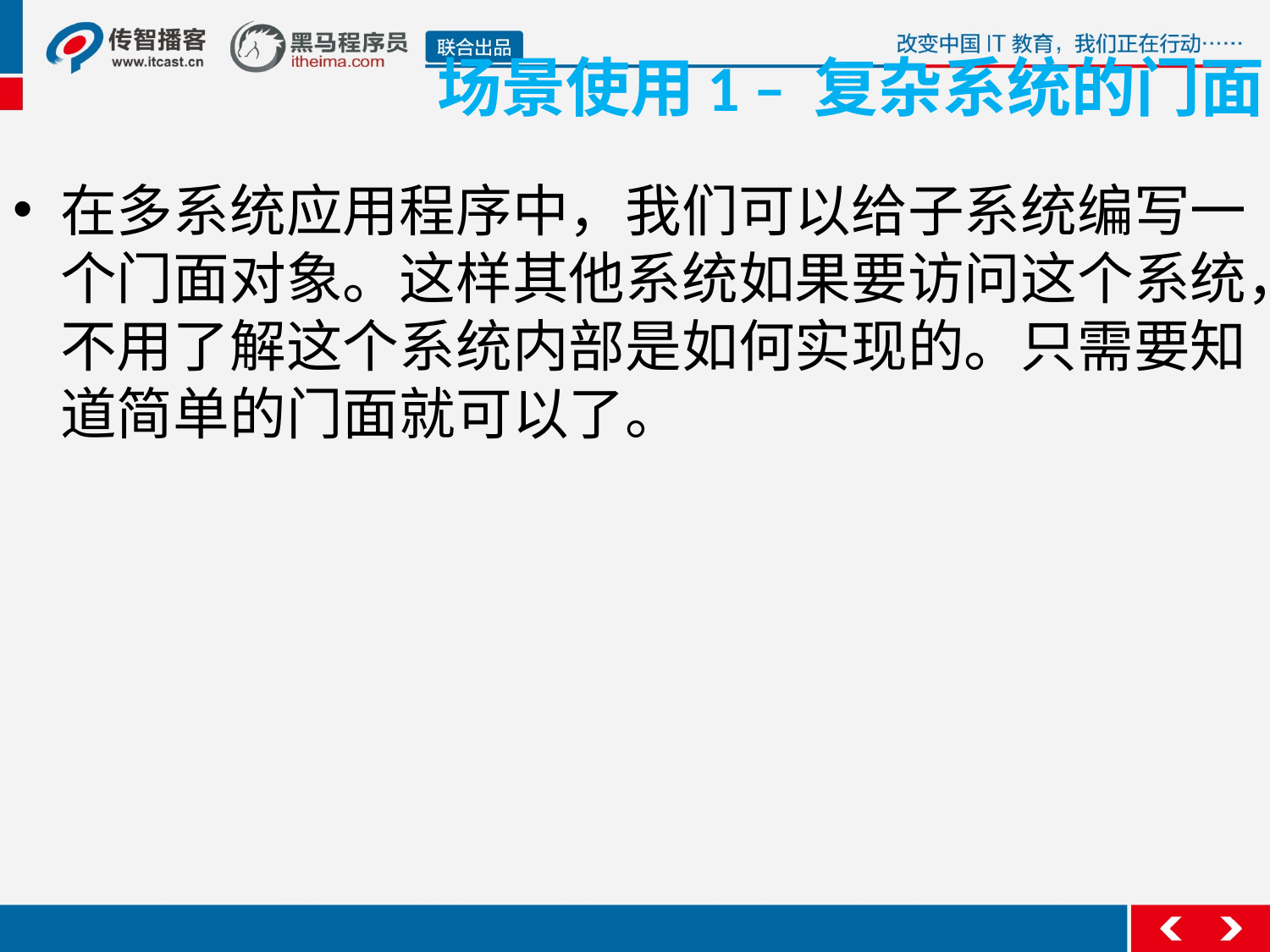

# 场景使用1 – 复杂系统的门面
在多系统应用程序中，我们可以给子系统编写一个门面对象。这样其他系统如果要访问这个系统，不用了解这个系统内部是如何实现的。只需要知道简单的门面就可以了。